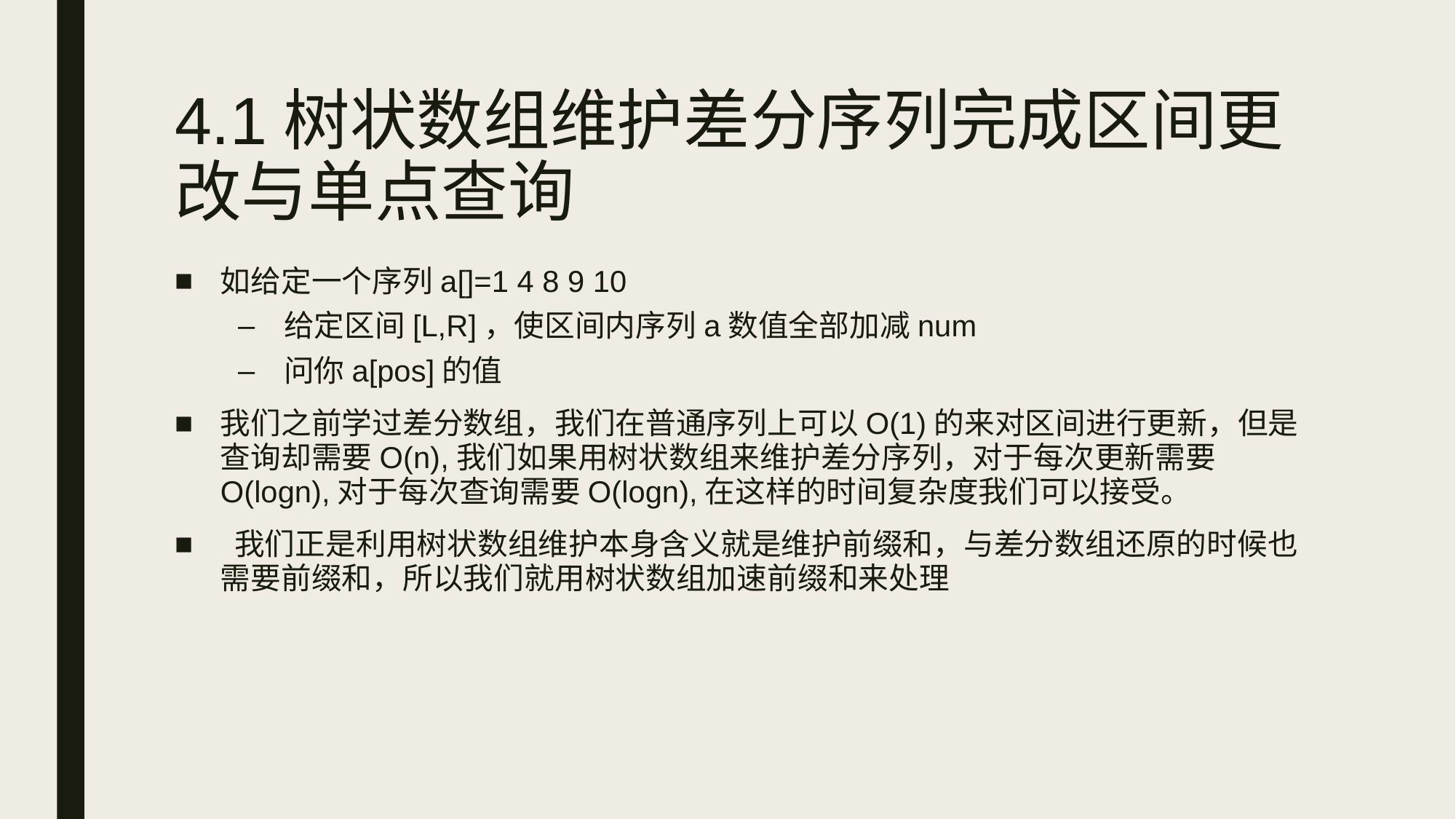

# 4.1树状数组维护差分序列完成区间更改与单点查询
如给定一个序列a[]=1 4 8 9 10
给定区间[L,R]，使区间内序列a数值全部加减num
问你a[pos]的值
我们之前学过差分数组，我们在普通序列上可以O(1)的来对区间进行更新，但是查询却需要O(n),我们如果用树状数组来维护差分序列，对于每次更新需要O(logn),对于每次查询需要O(logn),在这样的时间复杂度我们可以接受。
 我们正是利用树状数组维护本身含义就是维护前缀和，与差分数组还原的时候也需要前缀和，所以我们就用树状数组加速前缀和来处理